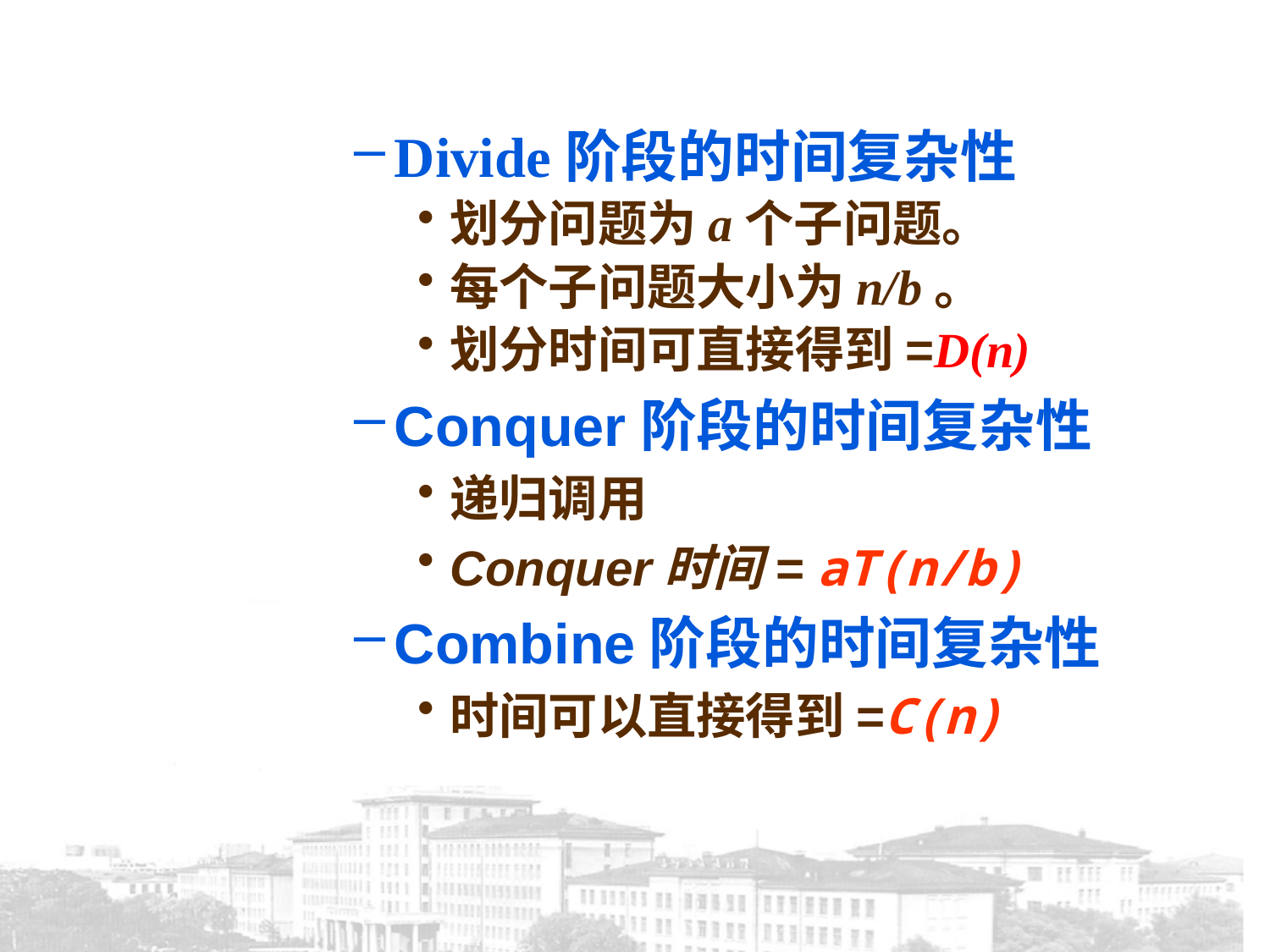

Divide阶段的时间复杂性
划分问题为a个子问题。
每个子问题大小为n/b。
划分时间可直接得到=D(n)
Conquer阶段的时间复杂性
递归调用
Conquer时间= aT(n/b)
Combine阶段的时间复杂性
时间可以直接得到=C(n)